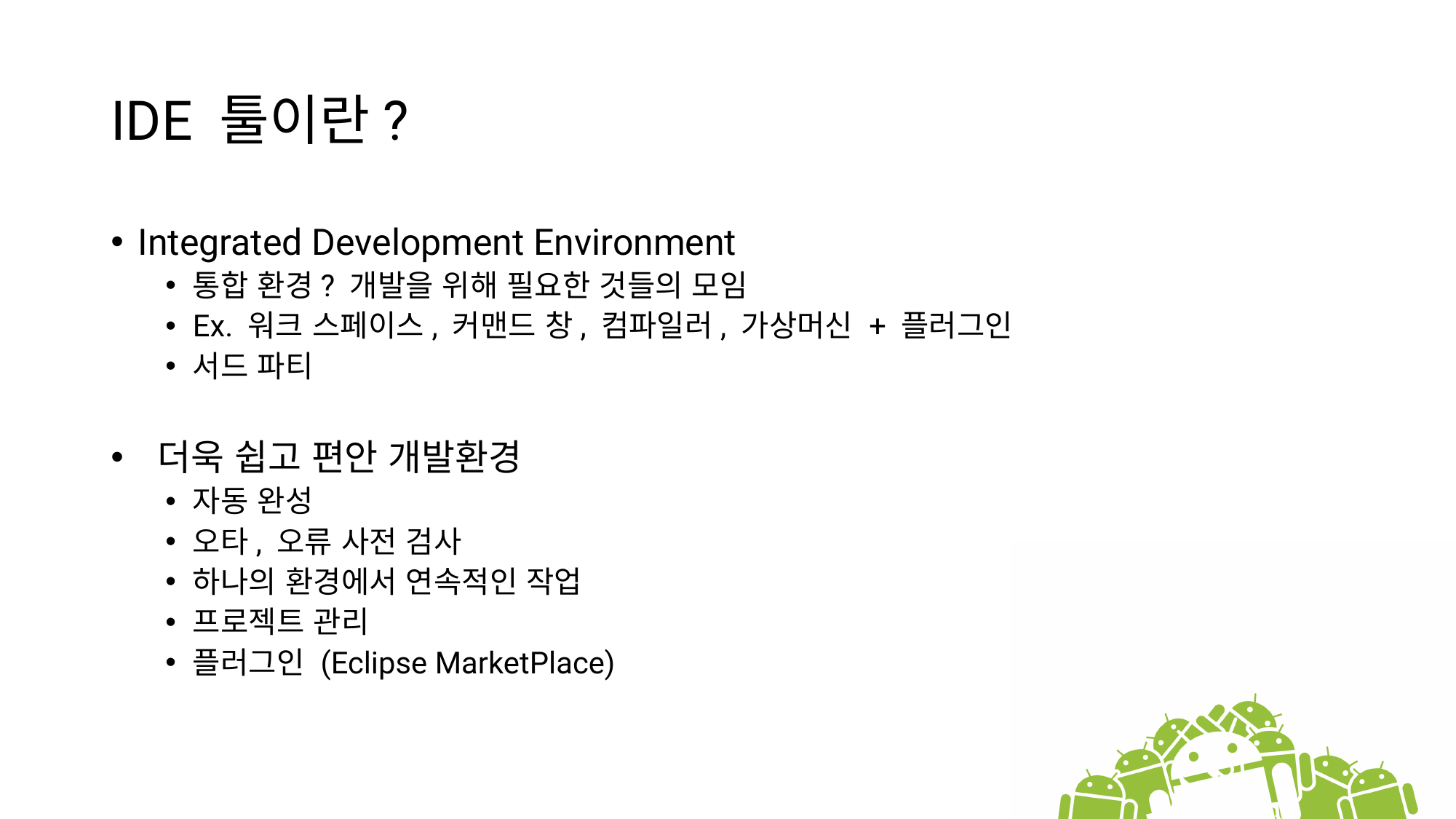

# IDE 툴이란?
Integrated Development Environment
통합 환경? 개발을 위해 필요한 것들의 모임
Ex. 워크 스페이스, 커맨드 창, 컴파일러, 가상머신 + 플러그인
서드 파티

 더욱 쉽고 편안 개발환경
자동 완성
오타, 오류 사전 검사
하나의 환경에서 연속적인 작업
프로젝트 관리
플러그인 (Eclipse MarketPlace)